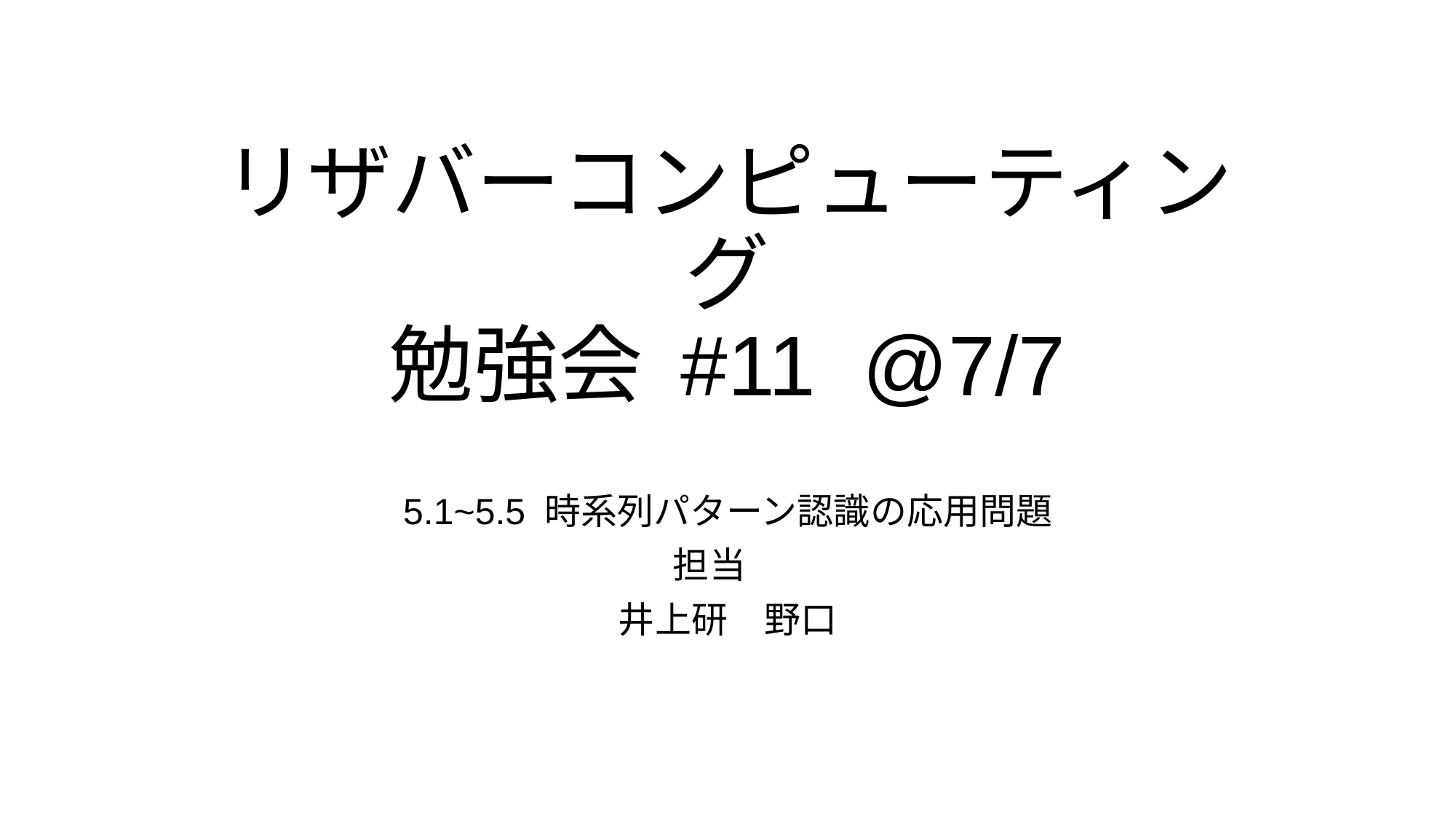

# リザバーコンピューティング 勉強会 #11  @7/7
5.1~5.5 時系列パターン認識の応用問題
担当
井上研　野口